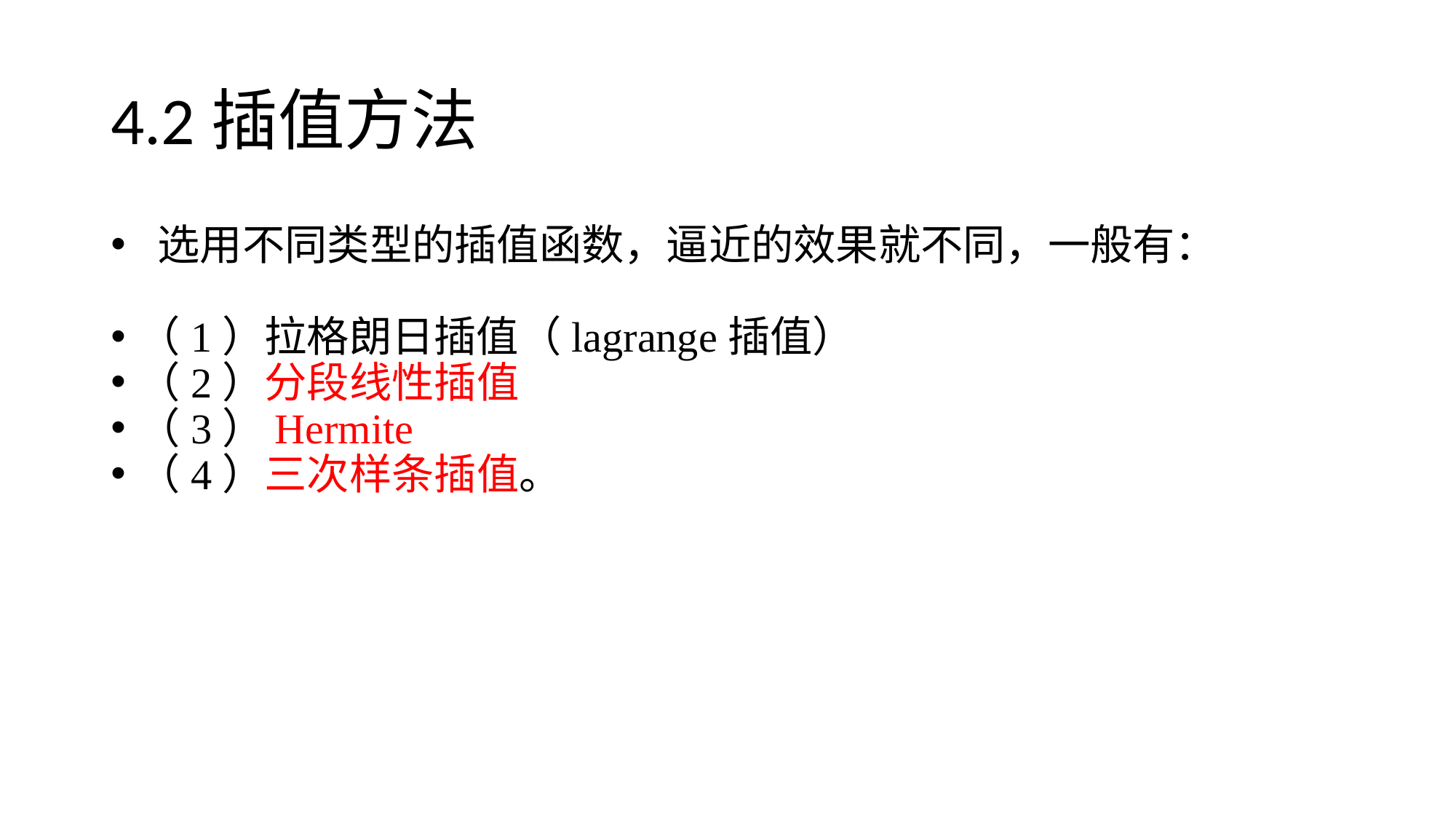

# 4.2插值方法
 选用不同类型的插值函数，逼近的效果就不同，一般有：

（1）拉格朗日插值（lagrange插值）
（2）分段线性插值
（3）Hermite
（4）三次样条插值。